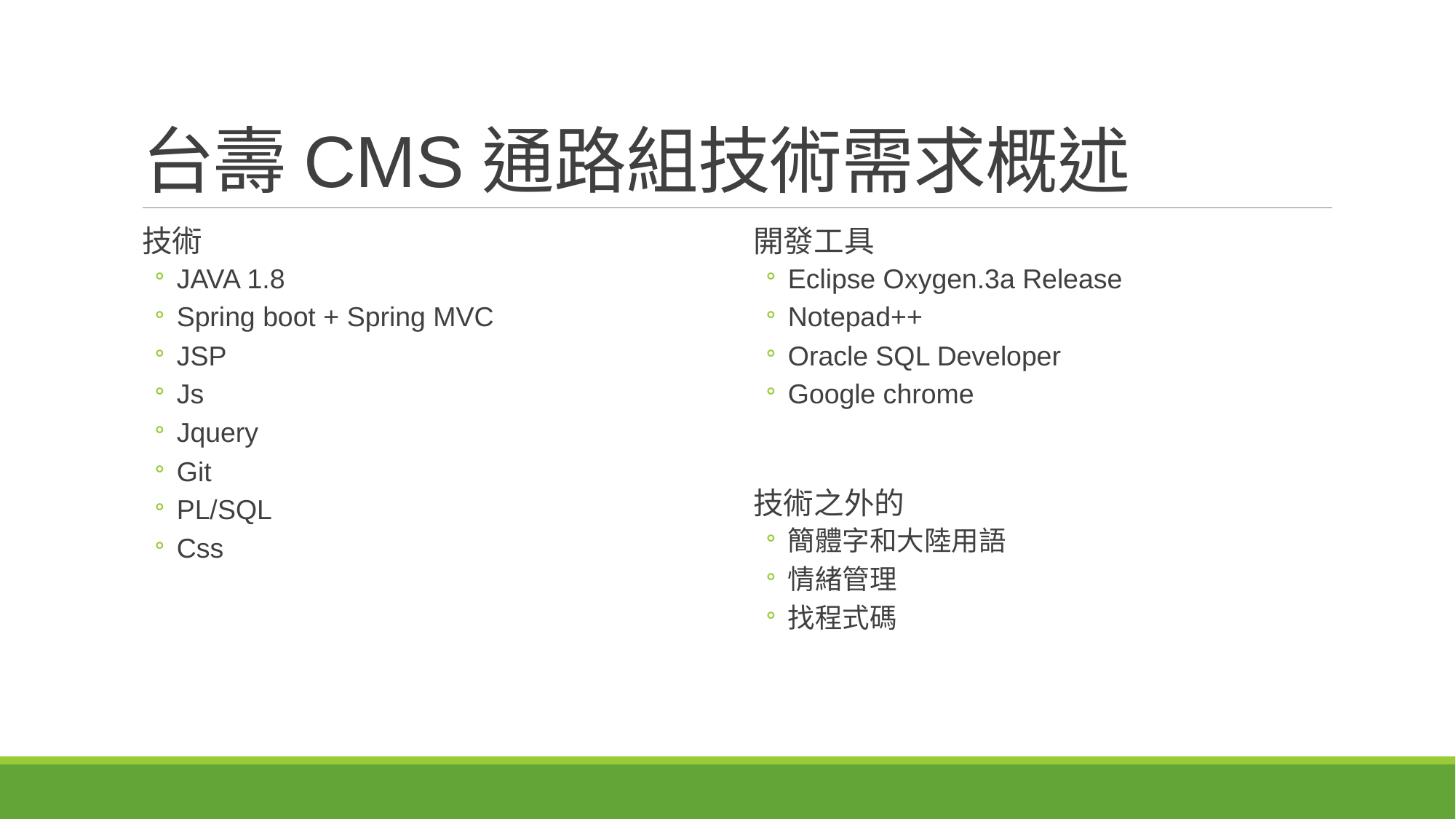

# 台壽CMS通路組技術需求概述
技術
JAVA 1.8
Spring boot + Spring MVC
JSP
Js
Jquery
Git
PL/SQL
Css
開發工具
Eclipse Oxygen.3a Release
Notepad++
Oracle SQL Developer
Google chrome

技術之外的
簡體字和大陸用語
情緒管理
找程式碼